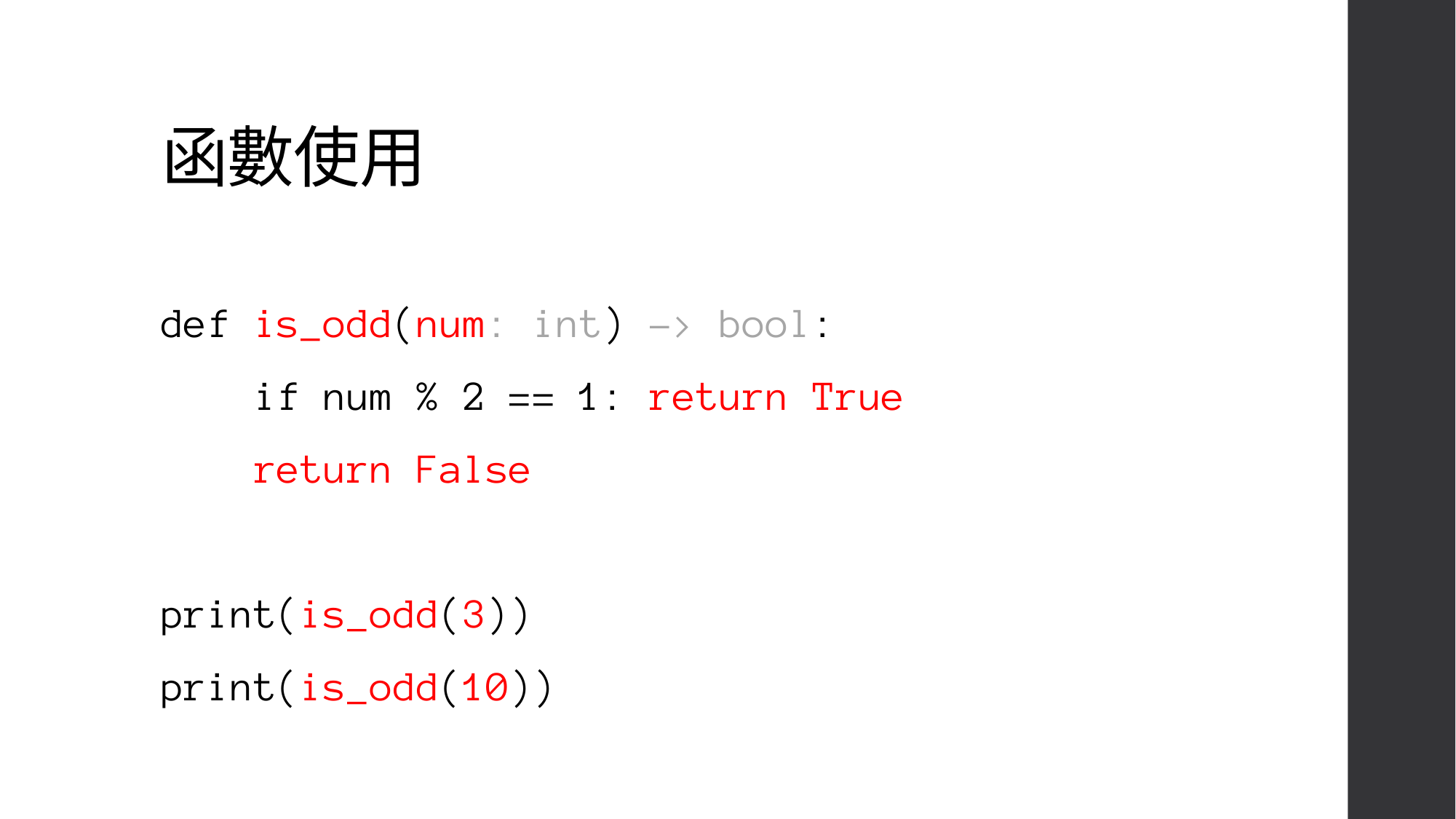

# 函數使用

def is_odd(num: int) -> bool:
    if num % 2 == 1: return True
    return False

print(is_odd(3))
print(is_odd(10))